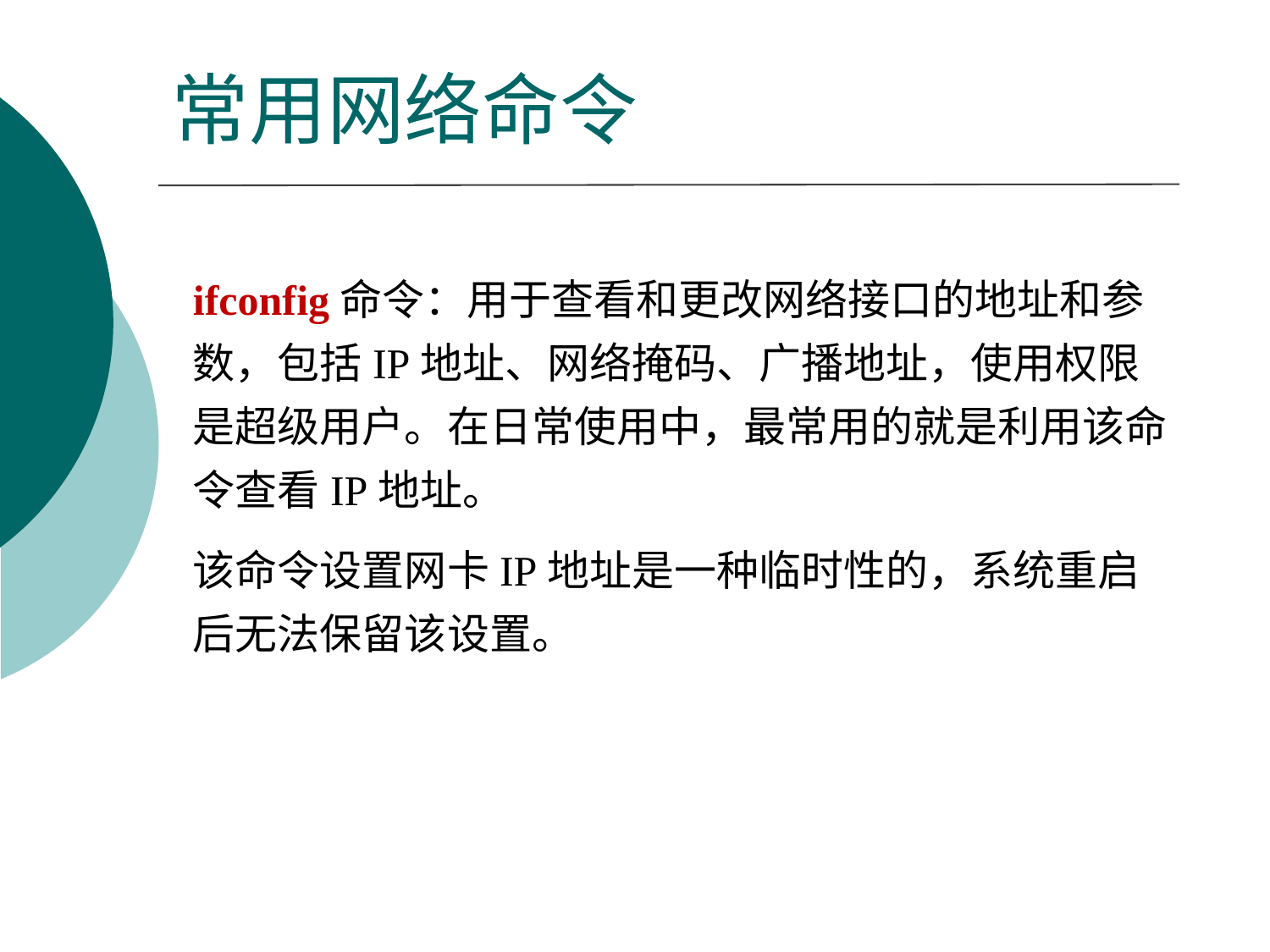

# 常用网络命令
ifconfig命令：用于查看和更改网络接口的地址和参数，包括IP地址、网络掩码、广播地址，使用权限是超级用户。在日常使用中，最常用的就是利用该命令查看IP地址。
该命令设置网卡IP地址是一种临时性的，系统重启后无法保留该设置。